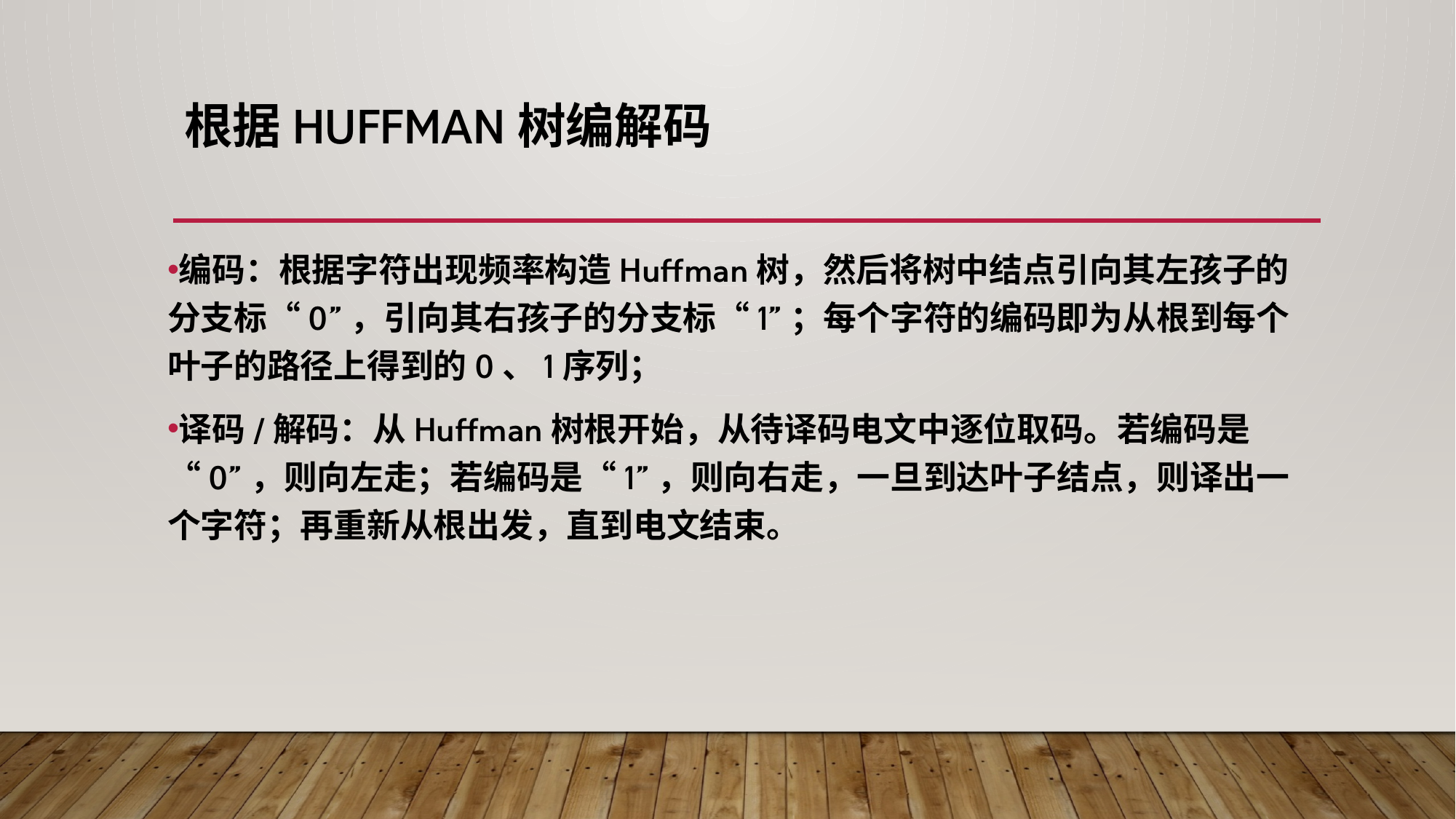

# 根据Huffman树编解码
编码：根据字符出现频率构造Huffman树，然后将树中结点引向其左孩子的分支标“0”，引向其右孩子的分支标“1”；每个字符的编码即为从根到每个叶子的路径上得到的0、1序列；
译码/解码：从Huffman树根开始，从待译码电文中逐位取码。若编码是“0”，则向左走；若编码是“1”，则向右走，一旦到达叶子结点，则译出一个字符；再重新从根出发，直到电文结束。